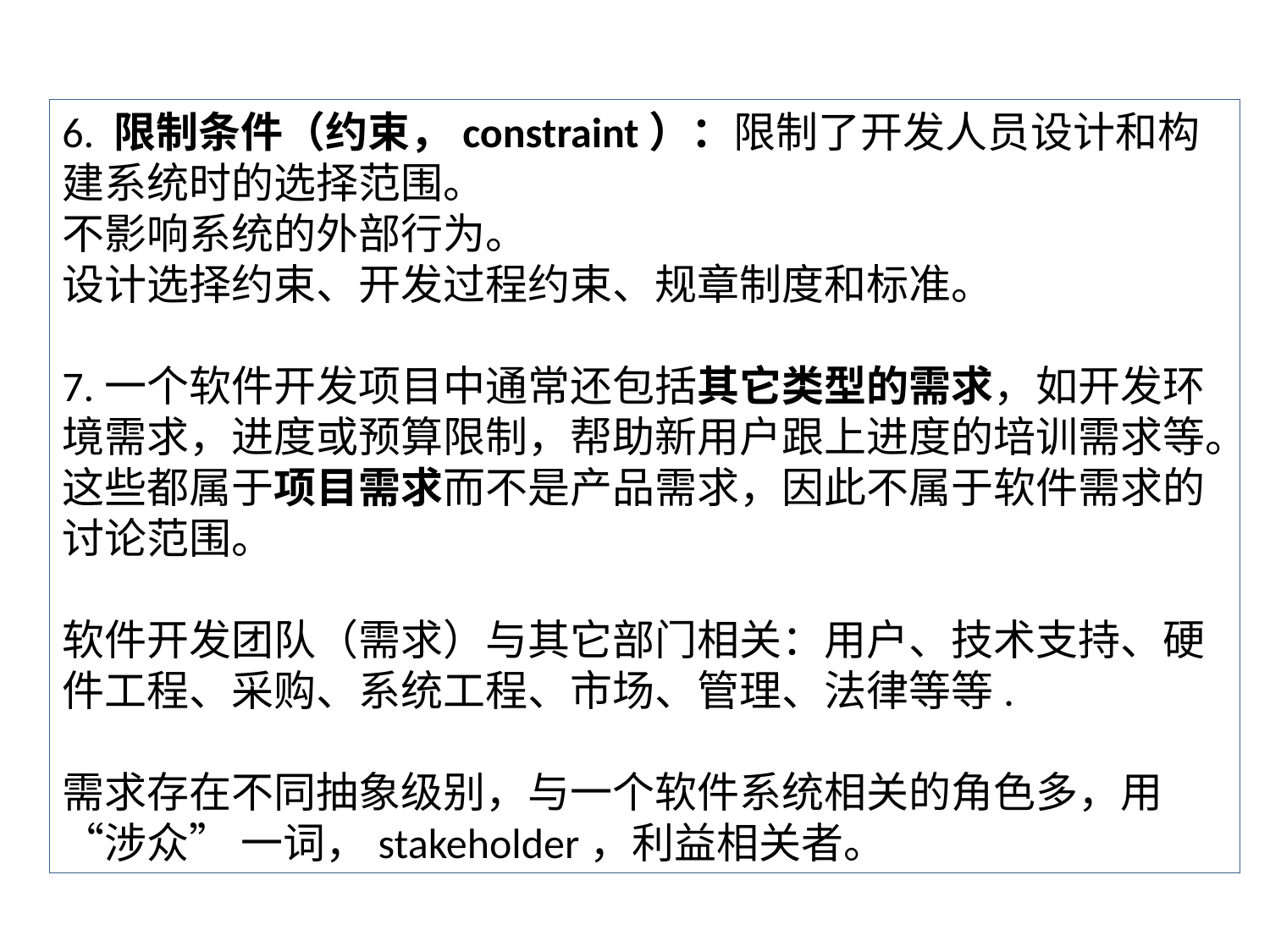

6. 限制条件（约束，constraint）：限制了开发人员设计和构建系统时的选择范围。
不影响系统的外部行为。
设计选择约束、开发过程约束、规章制度和标准。

7.一个软件开发项目中通常还包括其它类型的需求，如开发环境需求，进度或预算限制，帮助新用户跟上进度的培训需求等。这些都属于项目需求而不是产品需求，因此不属于软件需求的讨论范围。

软件开发团队（需求）与其它部门相关：用户、技术支持、硬件工程、采购、系统工程、市场、管理、法律等等.

需求存在不同抽象级别，与一个软件系统相关的角色多，用“涉众” 一词，stakeholder，利益相关者。